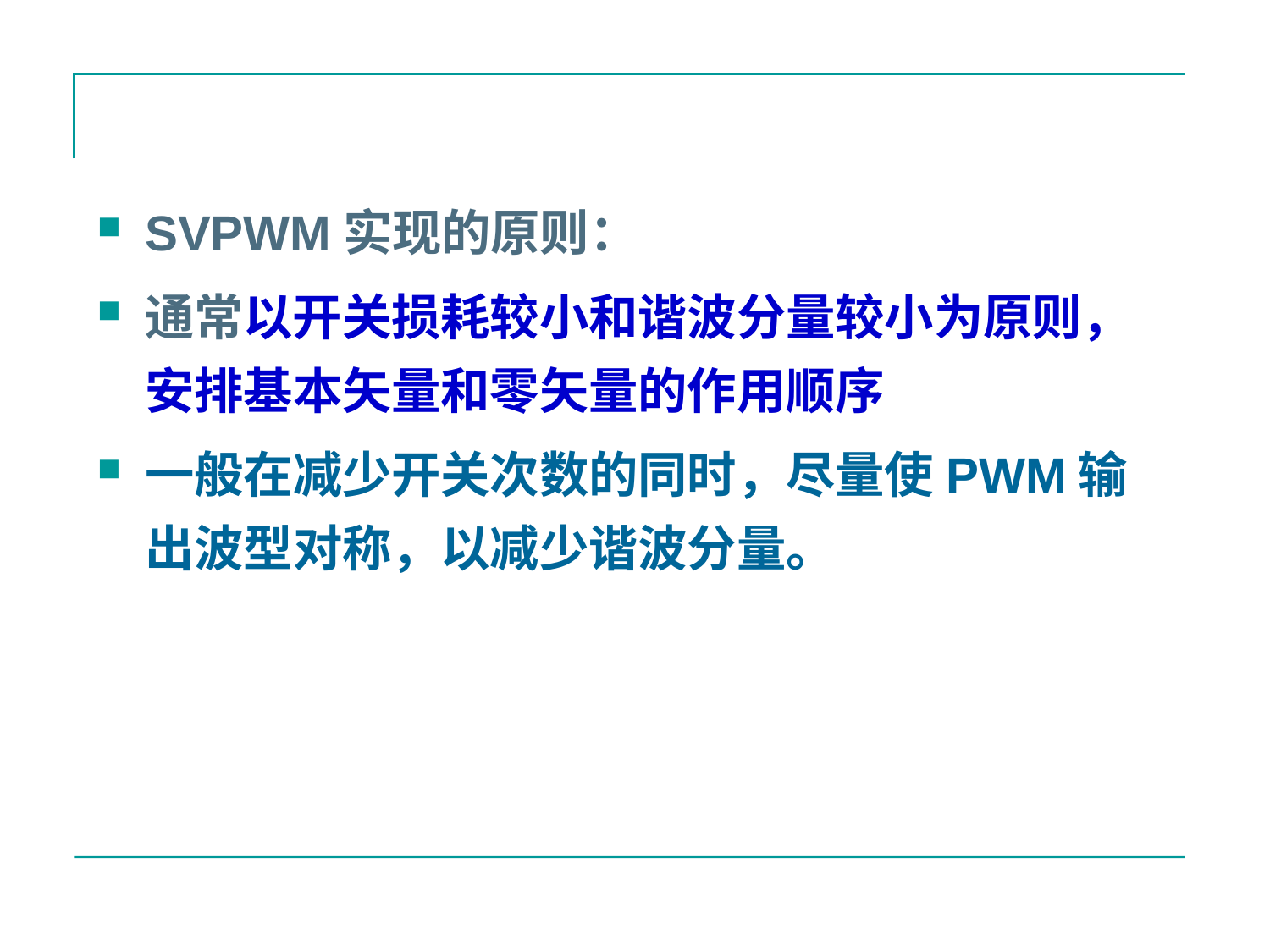

SVPWM实现的原则：
通常以开关损耗较小和谐波分量较小为原则，安排基本矢量和零矢量的作用顺序
一般在减少开关次数的同时，尽量使PWM输出波型对称，以减少谐波分量。